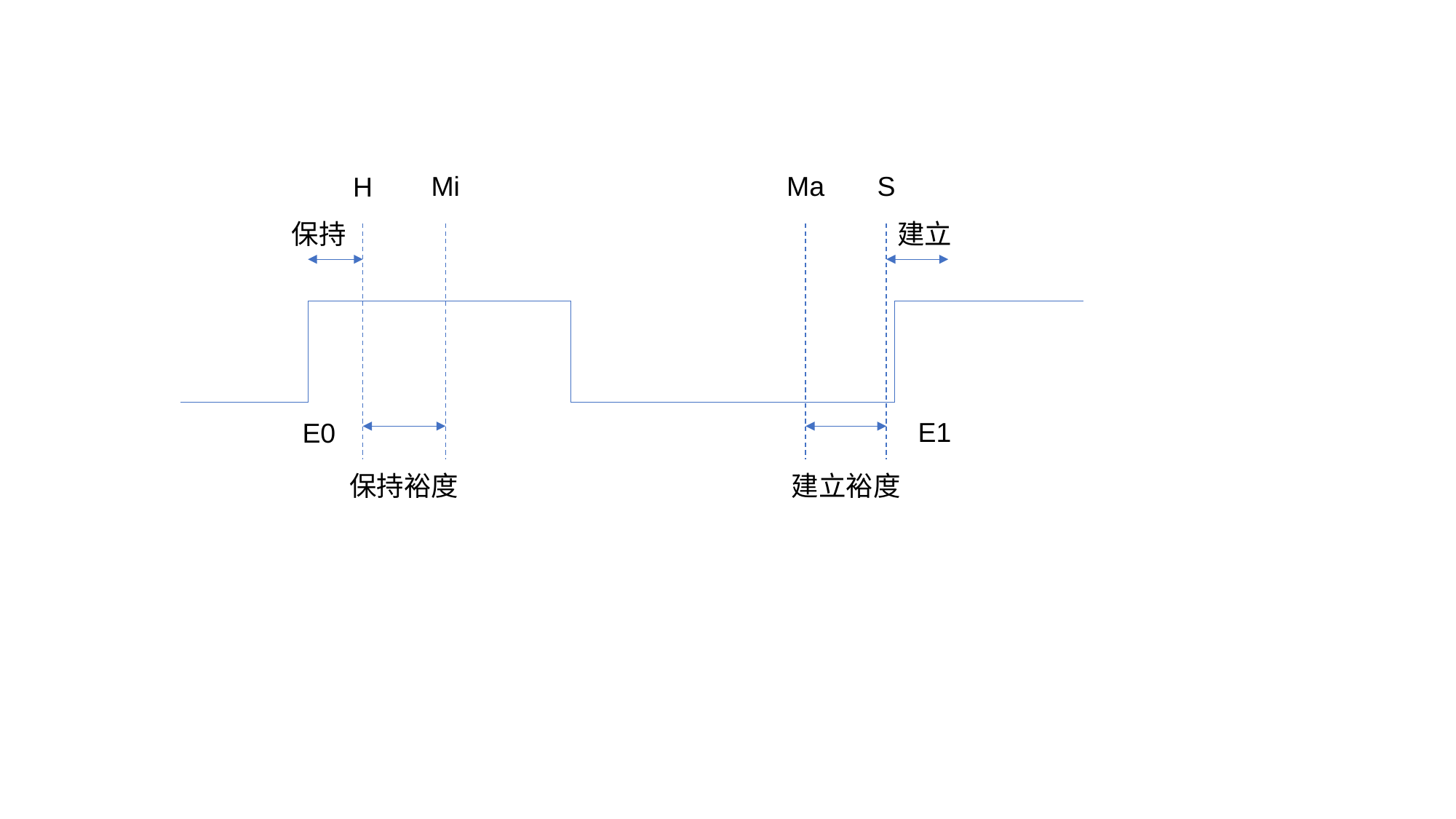

Mi
Ma
S
H
建立
保持
E1
E0
保持裕度
建立裕度